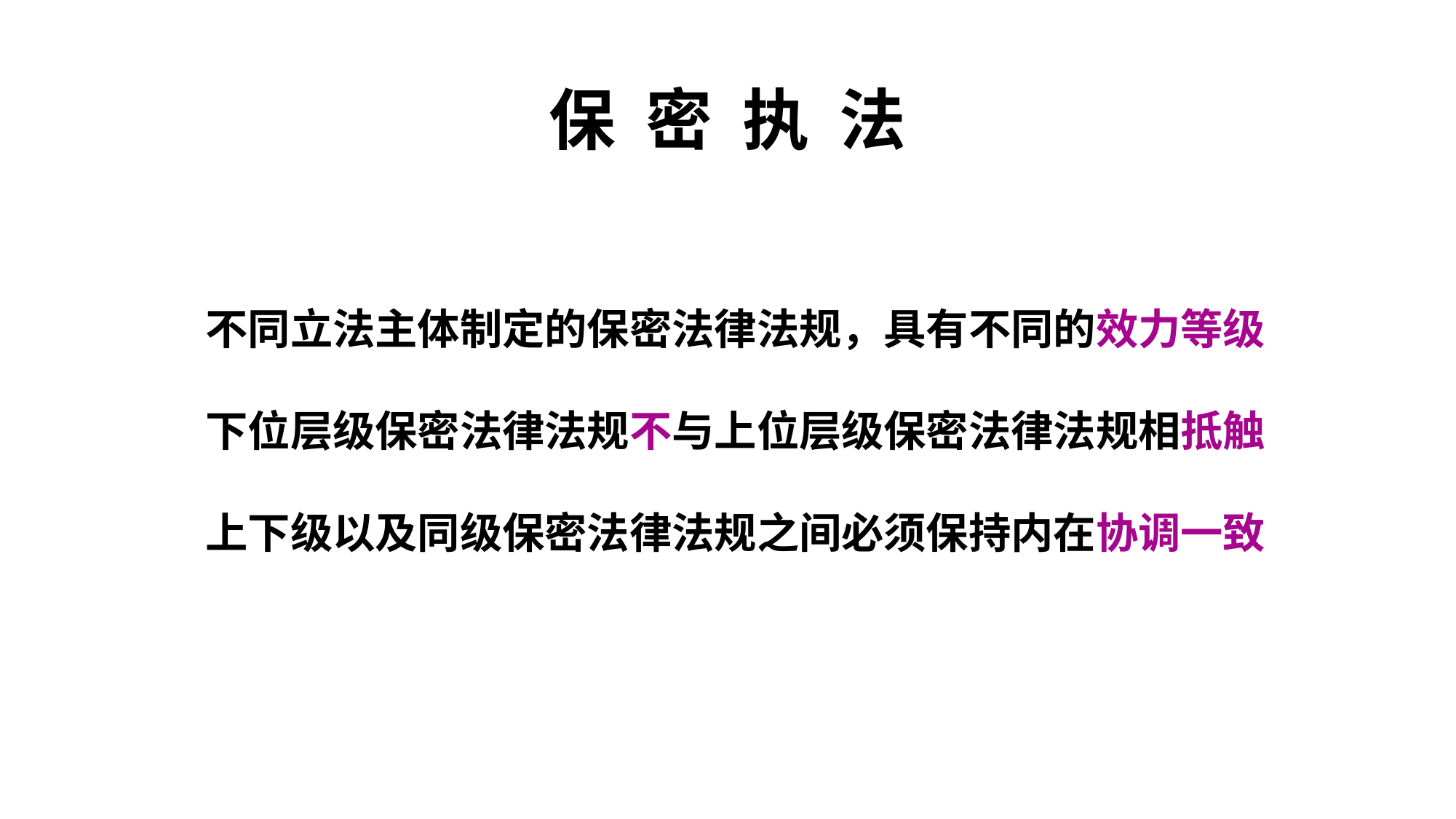

# 保  密  执  法
不同立法主体制定的保密法律法规，具有不同的效力等级
下位层级保密法律法规不与上位层级保密法律法规相抵触
上下级以及同级保密法律法规之间必须保持内在协调一致